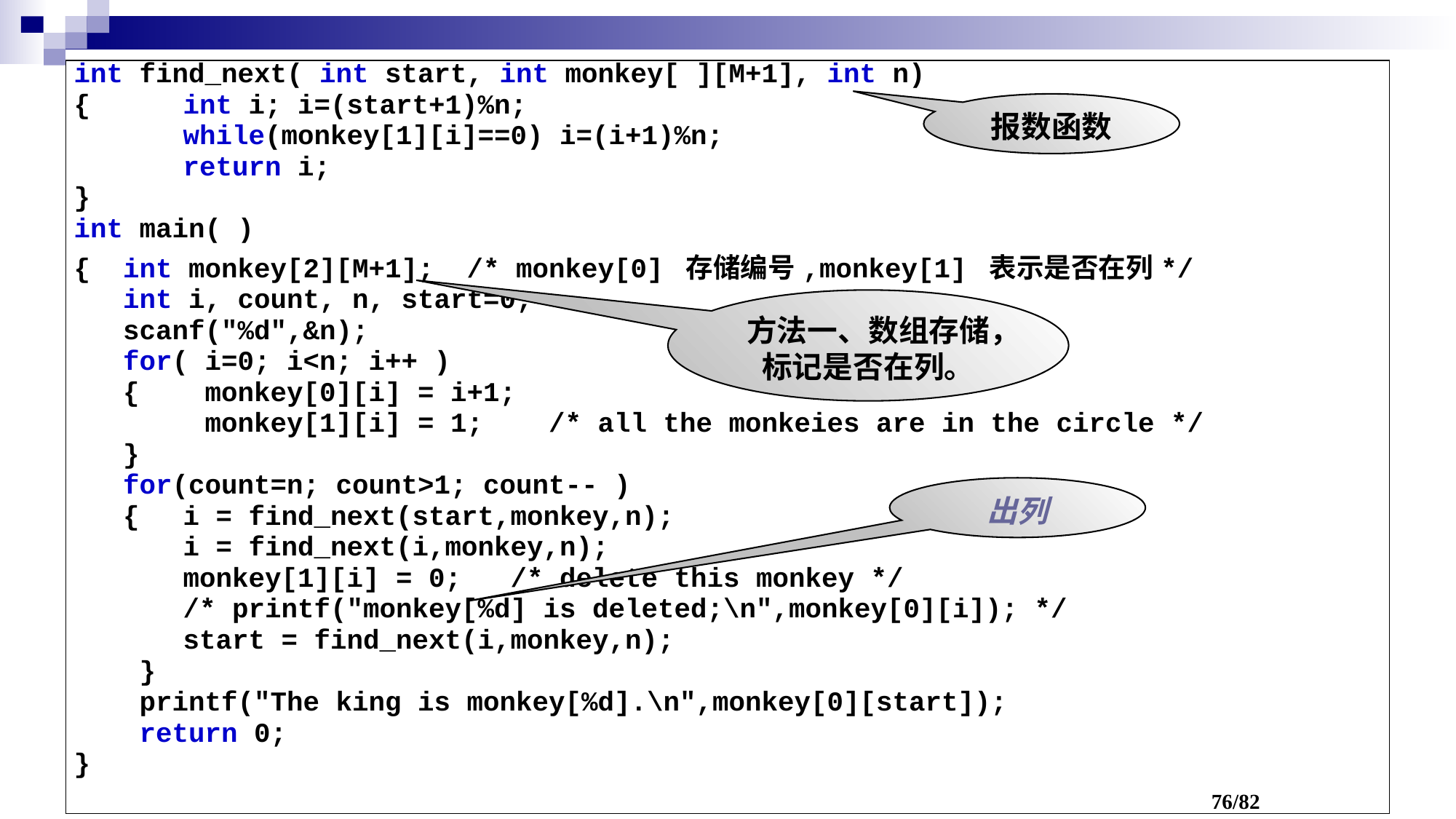

| int find\_next( int start, int monkey[ ][M+1], int n) { int i; i=(start+1)%n; while(monkey[1][i]==0) i=(i+1)%n; return i; } int main( ) { int monkey[2][M+1]; /\* monkey[0] 存储编号,monkey[1] 表示是否在列\*/ int i, count, n, start=0; scanf("%d",&n); for( i=0; i<n; i++ ) { monkey[0][i] = i+1; monkey[1][i] = 1; /\* all the monkeies are in the circle \*/ } for(count=n; count>1; count-- ) { i = find\_next(start,monkey,n); i = find\_next(i,monkey,n); monkey[1][i] = 0; /\* delete this monkey \*/ /\* printf("monkey[%d] is deleted;\n",monkey[0][i]); \*/ start = find\_next(i,monkey,n); } printf("The king is monkey[%d].\n",monkey[0][start]); return 0; } |
| --- |
报数函数
方法一、数组存储，标记是否在列。
出列
76/82